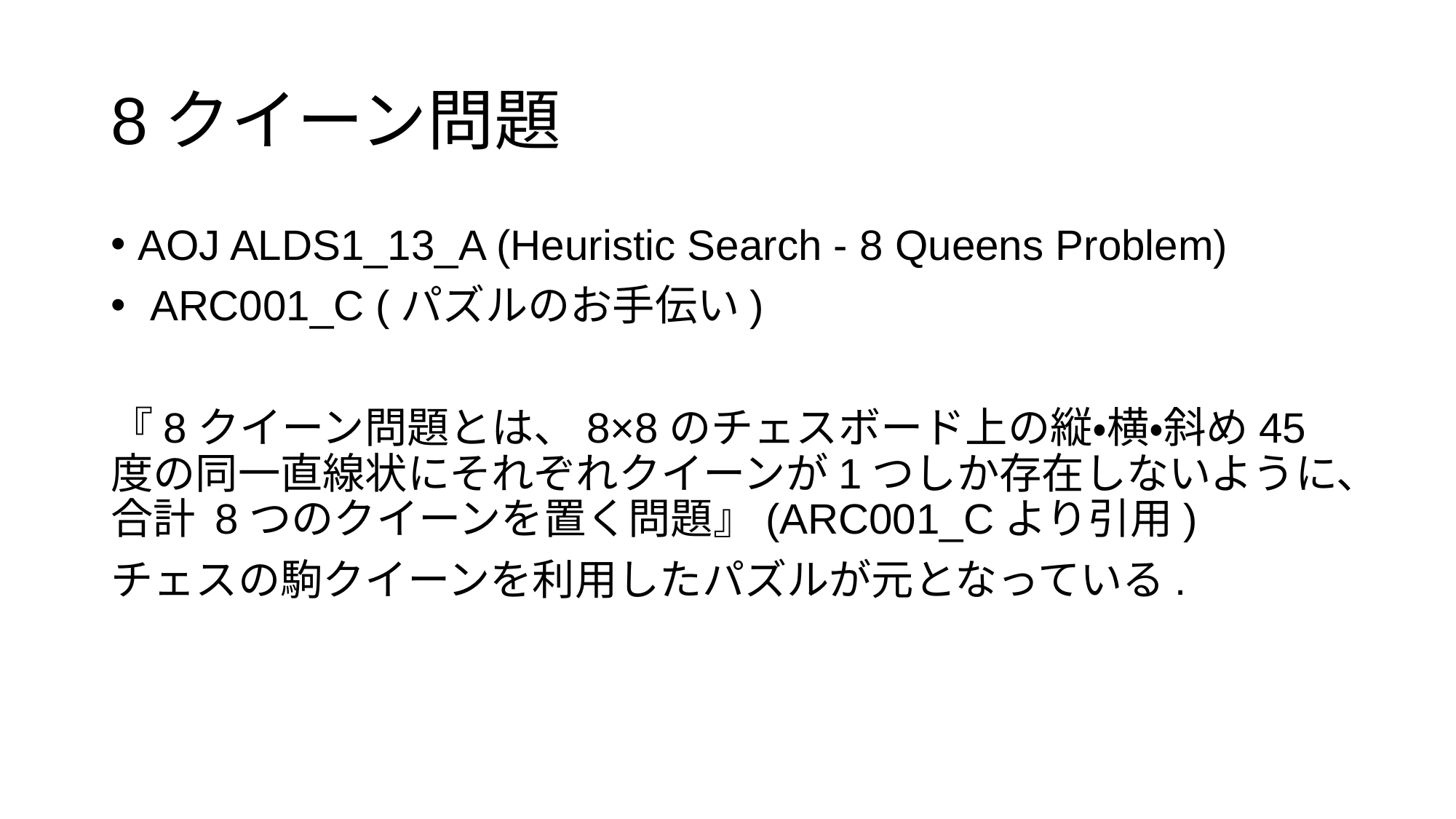

# 8クイーン問題
AOJ ALDS1_13_A (Heuristic Search - 8 Queens Problem)
 ARC001_C (パズルのお手伝い)

『8クイーン問題とは、8×8のチェスボード上の縦・横・斜め45度の同一直線状にそれぞれクイーンが1つしか存在しないように、合計 8つのクイーンを置く問題』(ARC001_Cより引用)
チェスの駒クイーンを利用したパズルが元となっている.